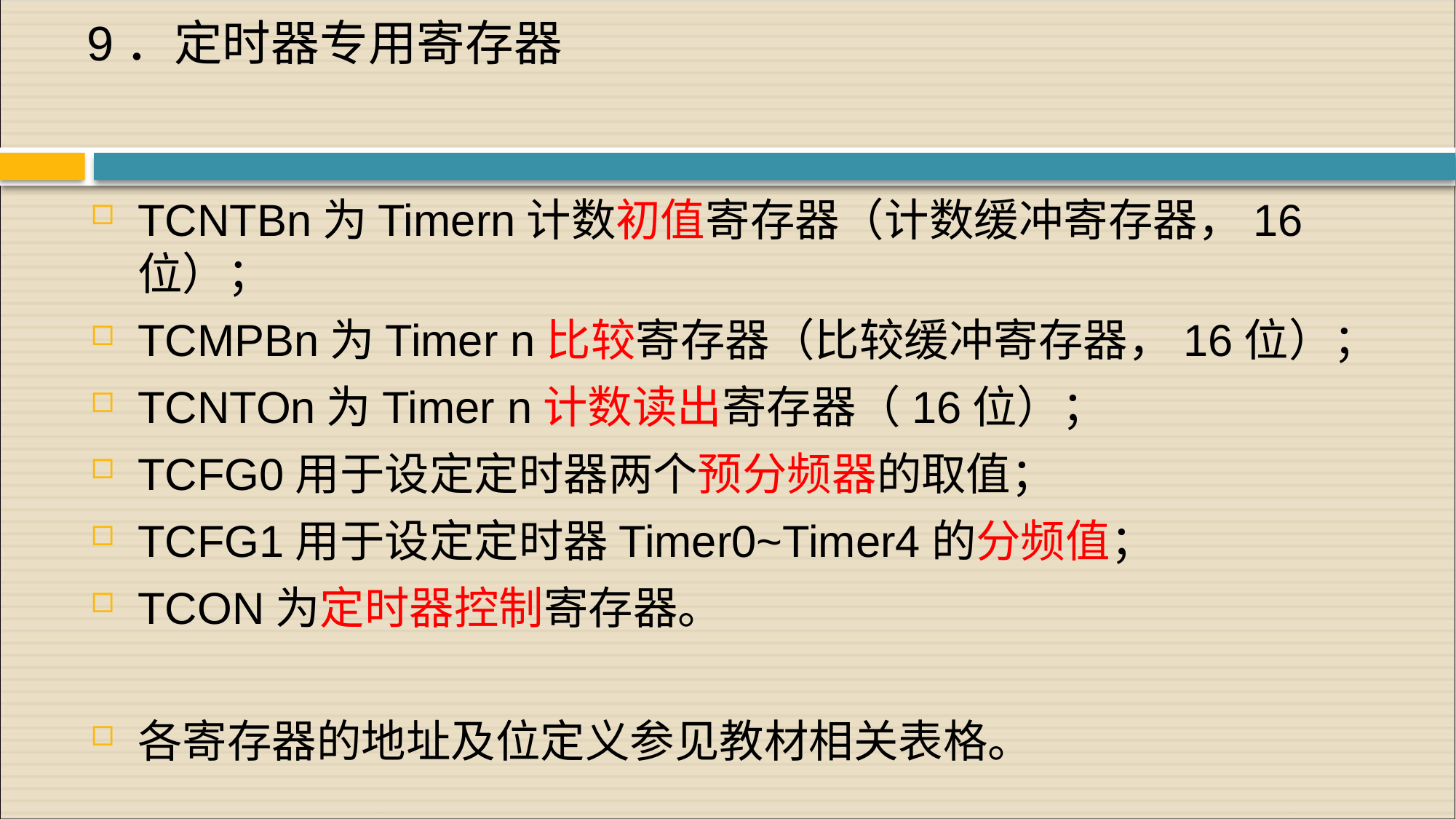

9．定时器专用寄存器
TCNTBn为Timern计数初值寄存器（计数缓冲寄存器，16位）；
TCMPBn为Timer n比较寄存器（比较缓冲寄存器，16位）；
TCNTOn为Timer n计数读出寄存器（16位）；
TCFG0用于设定定时器两个预分频器的取值；
TCFG1用于设定定时器Timer0~Timer4的分频值；
TCON为定时器控制寄存器。

各寄存器的地址及位定义参见教材相关表格。